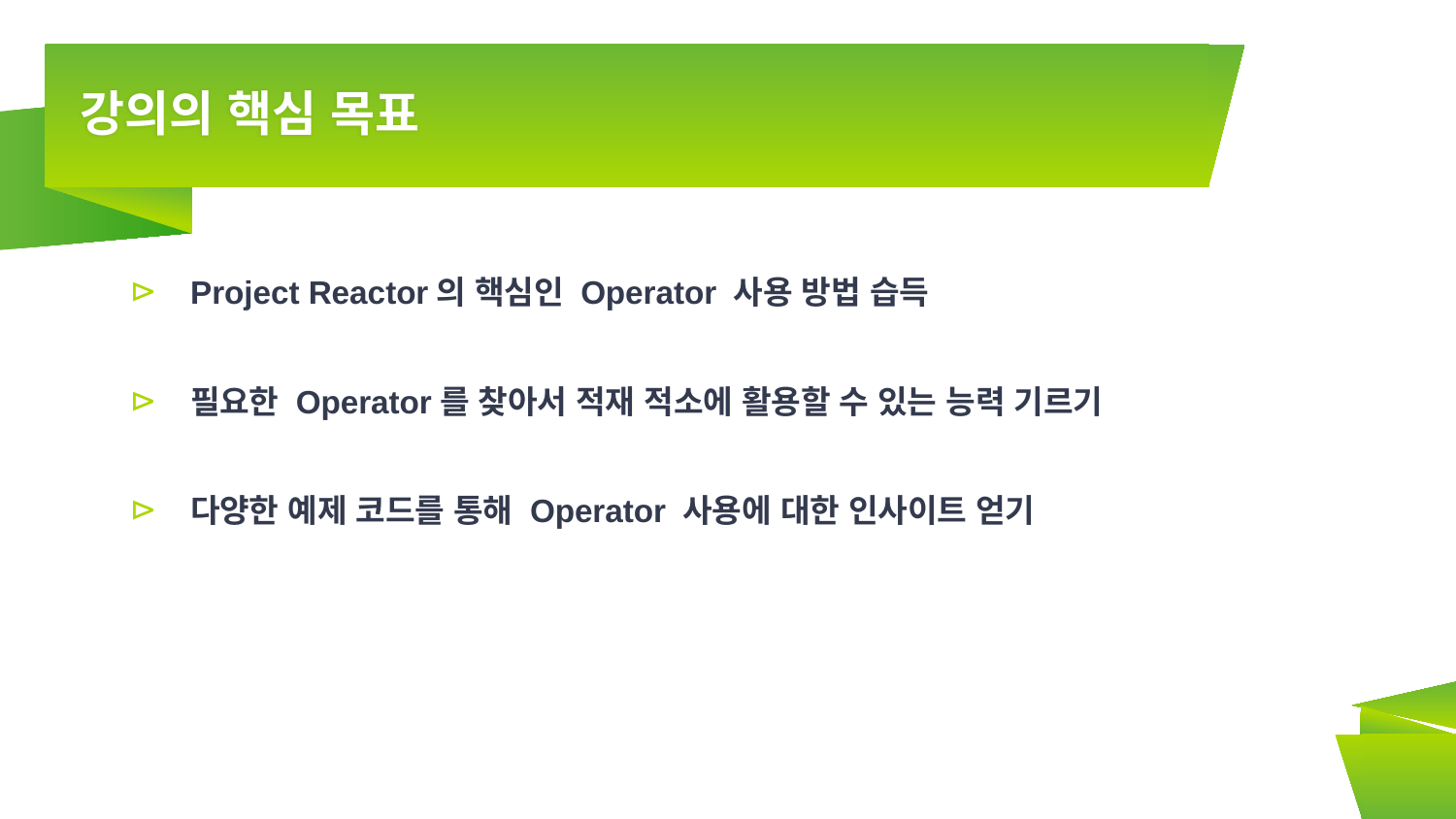

# 강의의 핵심 목표
Project Reactor의 핵심인 Operator 사용 방법 습득
필요한 Operator를 찾아서 적재 적소에 활용할 수 있는 능력 기르기
다양한 예제 코드를 통해 Operator 사용에 대한 인사이트 얻기